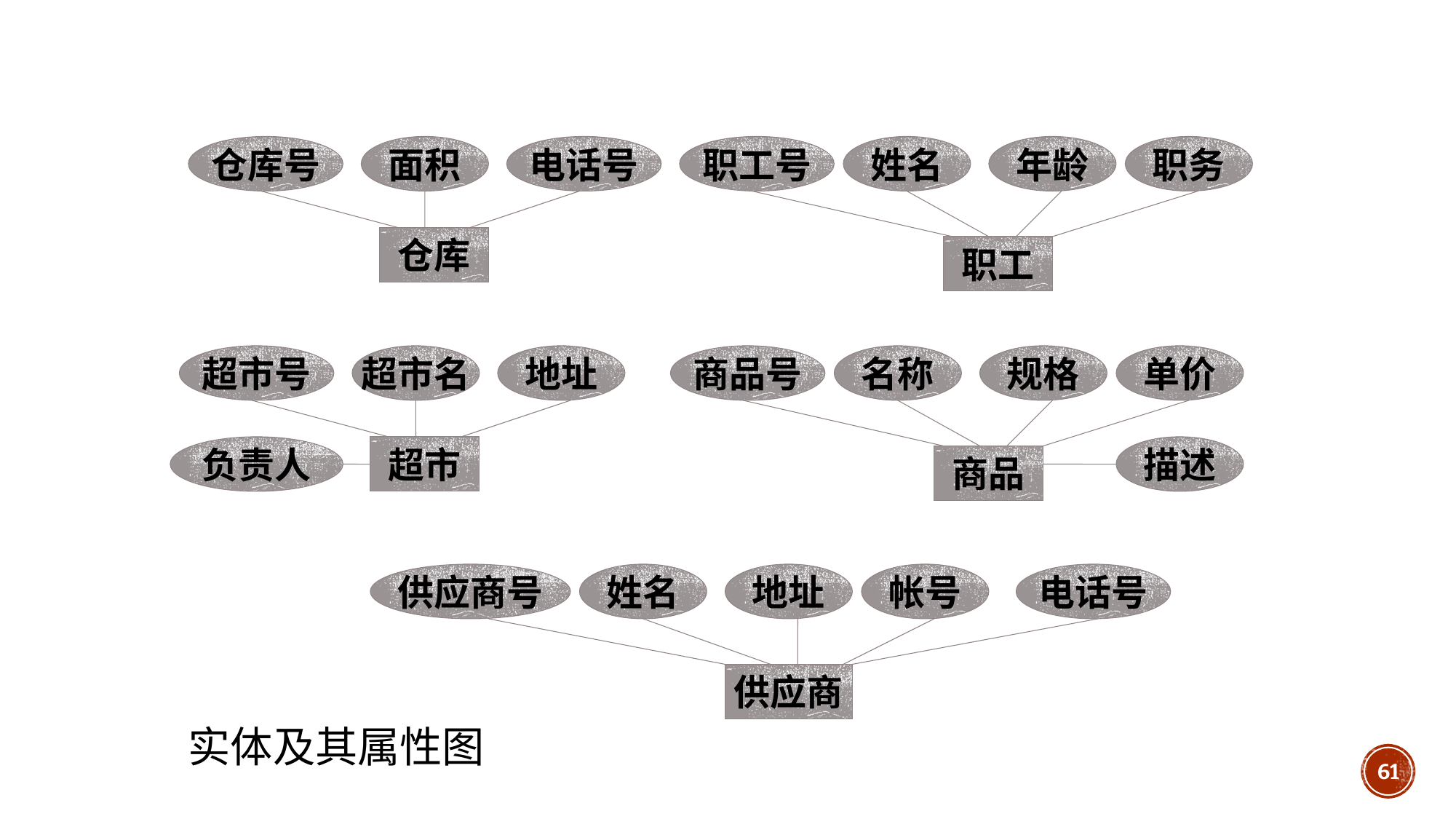

仓库号
面积
电话号
职工号
姓名
年龄
职务

仓库
职工
超市号
超市名
地址
商品号
名称
规格
单价

负责人
超市
描述
商品

供应商号
姓名
地址
帐号
电话号

供应商
实体及其属性图
61